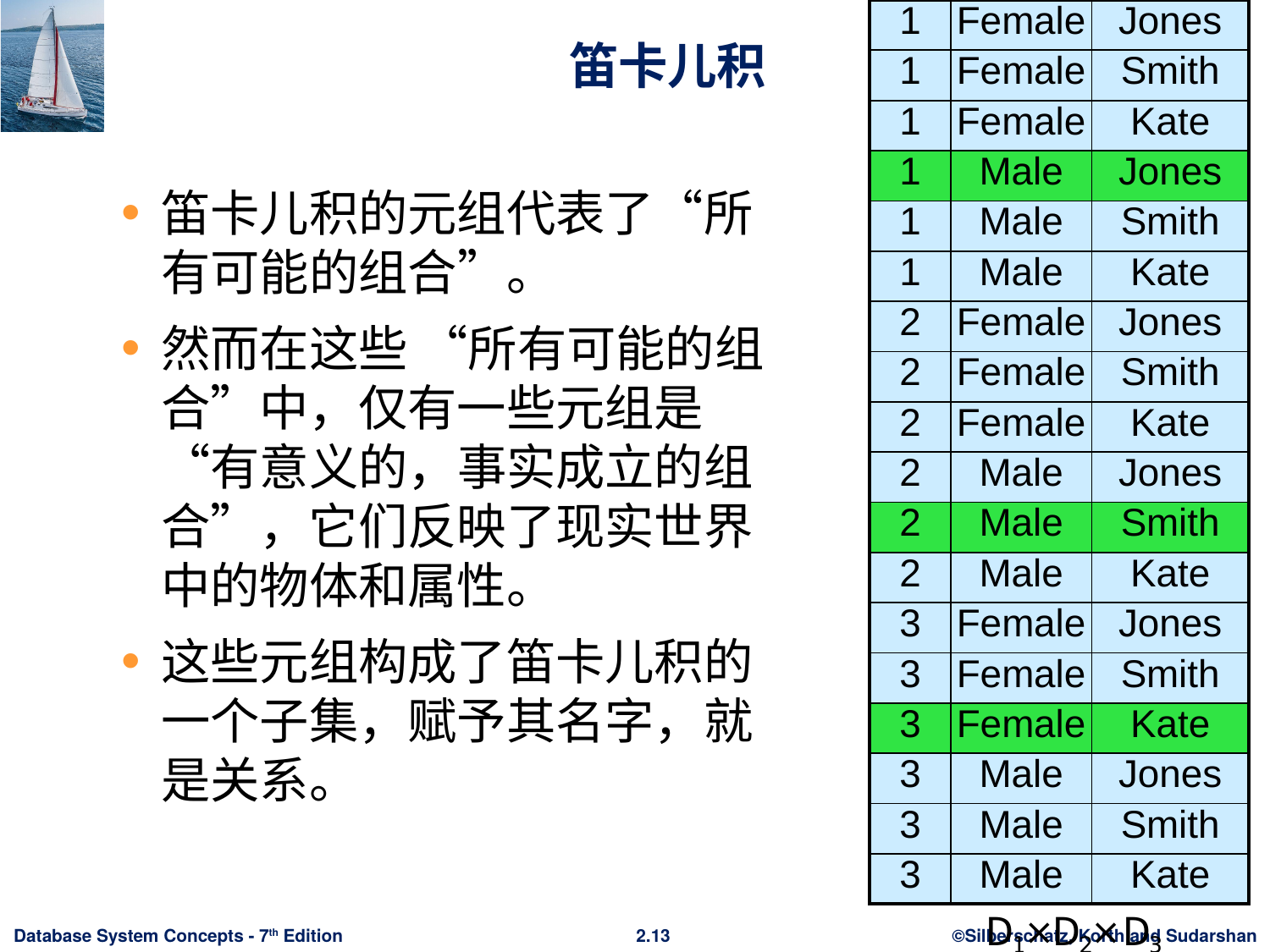

| 1 | Female | Jones |
| --- | --- | --- |
| 1 | Female | Smith |
| 1 | Female | Kate |
| 1 | Male | Jones |
| 1 | Male | Smith |
| 1 | Male | Kate |
| 2 | Female | Jones |
| 2 | Female | Smith |
| 2 | Female | Kate |
| 2 | Male | Jones |
| 2 | Male | Smith |
| 2 | Male | Kate |
| 3 | Female | Jones |
| 3 | Female | Smith |
| 3 | Female | Kate |
| 3 | Male | Jones |
| 3 | Male | Smith |
| 3 | Male | Kate |
# 笛卡儿积
笛卡儿积的元组代表了“所有可能的组合”。
然而在这些 “所有可能的组合”中，仅有一些元组是“有意义的，事实成立的组合”，它们反映了现实世界中的物体和属性。
这些元组构成了笛卡儿积的一个子集，赋予其名字，就是关系。
D1×D2×D3